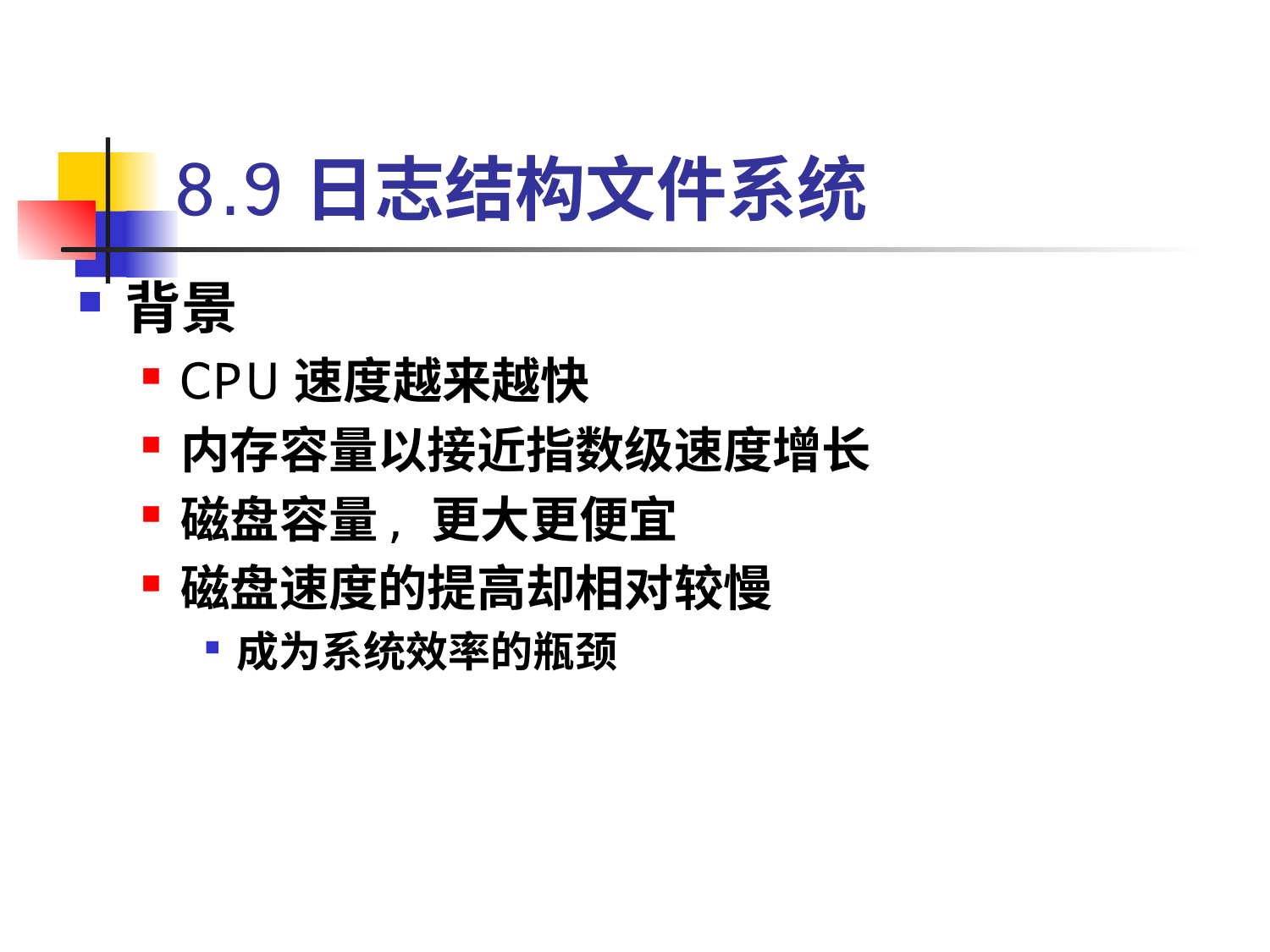

# 8.9日志结构文件系统
背景
CPU速度越来越快
内存容量以接近指数级速度增长
磁盘容量, 更大更便宜
磁盘速度的提高却相对较慢
成为系统效率的瓶颈